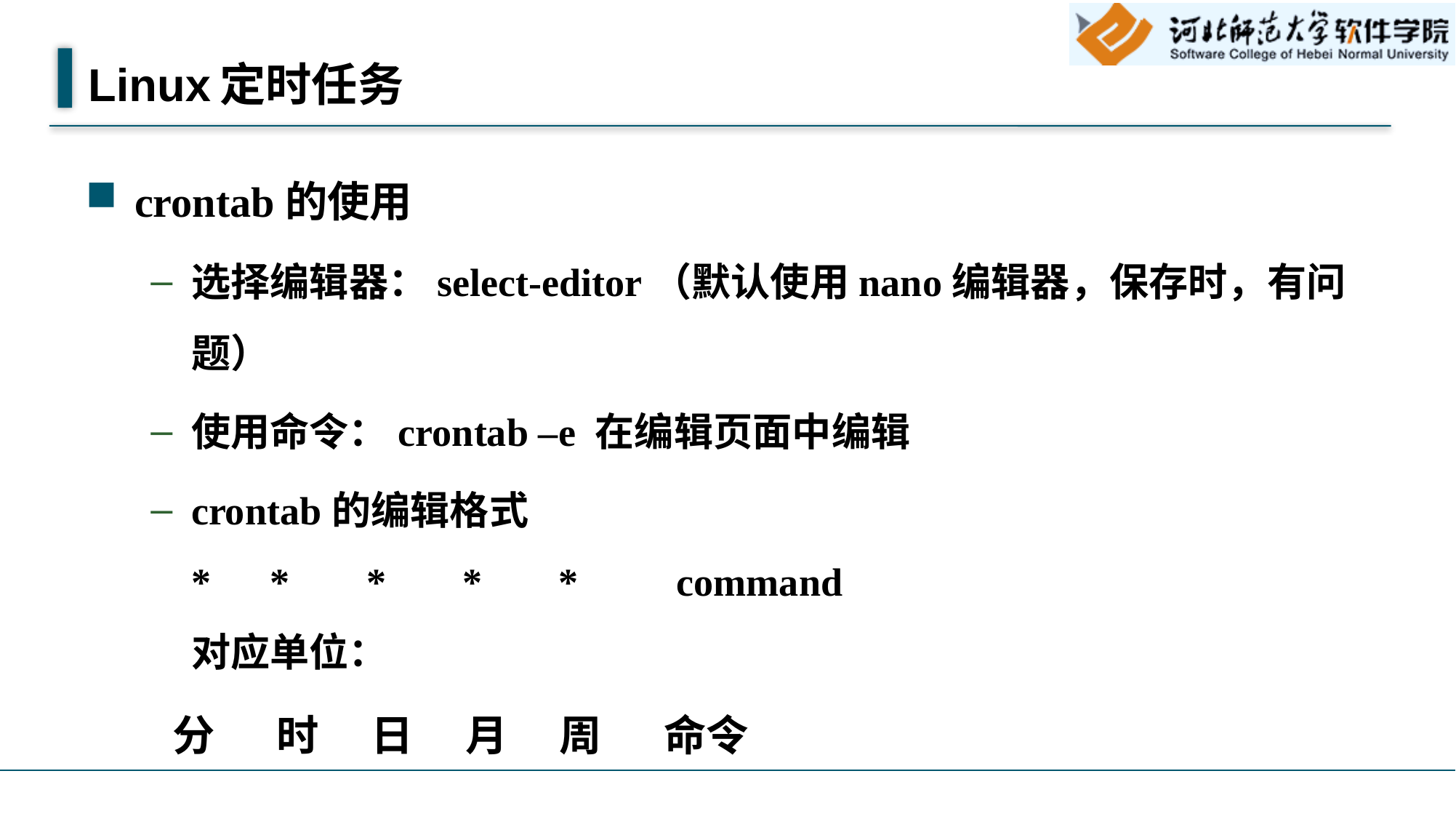

# Linux定时任务
crontab的使用
选择编辑器：select-editor（默认使用nano编辑器，保存时，有问题）
使用命令：crontab –e 在编辑页面中编辑
crontab的编辑格式
*      * 　 *　  *　  *　　command
对应单位：
        分　  时　 日　 月　 周　  命令